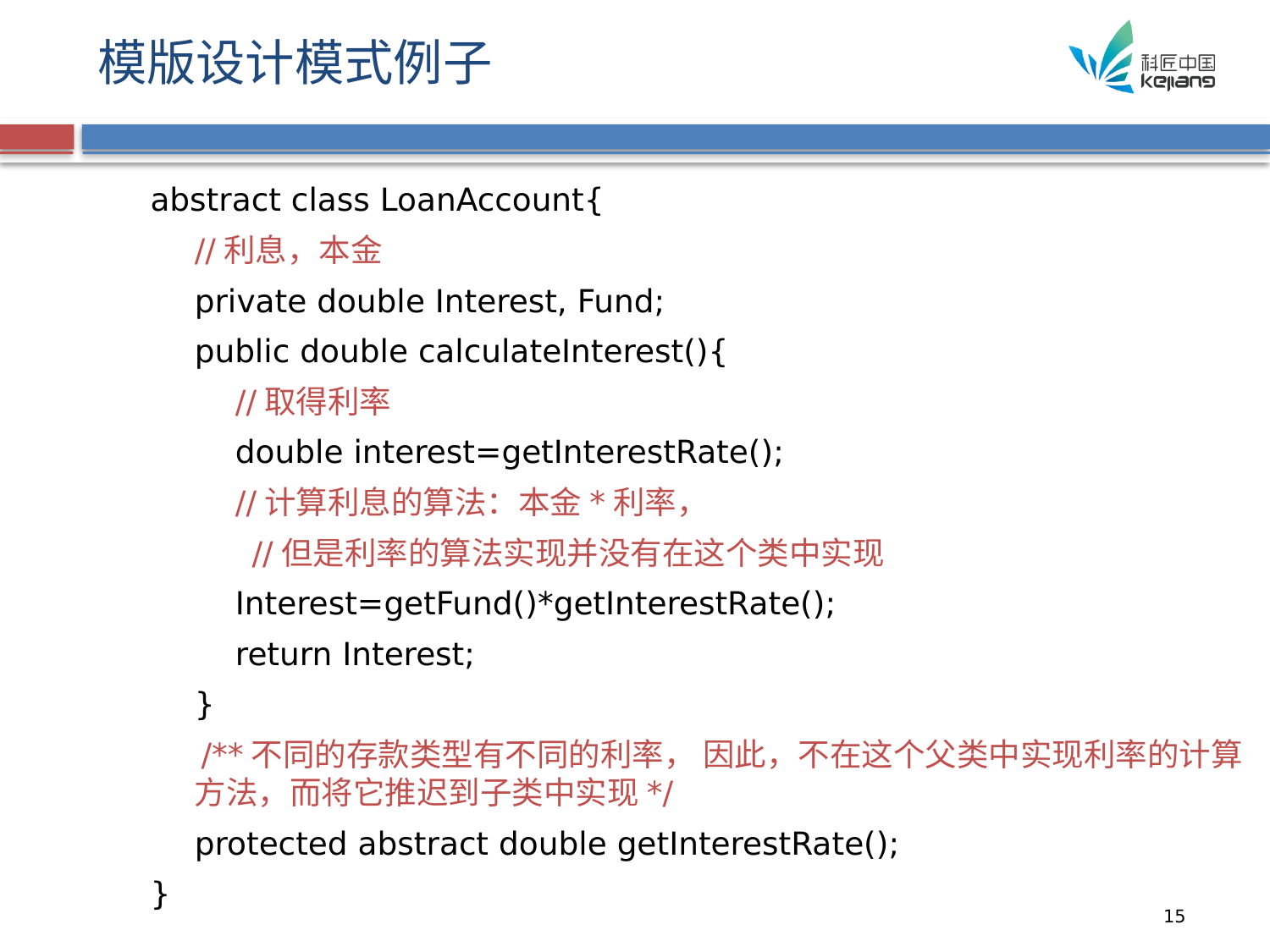

# 模版设计模式例子
abstract class LoanAccount{
	//利息，本金
	private double Interest, Fund;
	public double calculateInterest(){
	    //取得利率
	    double interest=getInterestRate();
	    //计算利息的算法：本金*利率，
          //但是利率的算法实现并没有在这个类中实现
	    Interest=getFund()*getInterestRate();
	    return Interest;
	}
     /**不同的存款类型有不同的利率， 因此，不在这个父类中实现利率的计算方法，而将它推迟到子类中实现*/
	protected abstract double getInterestRate();
}
15